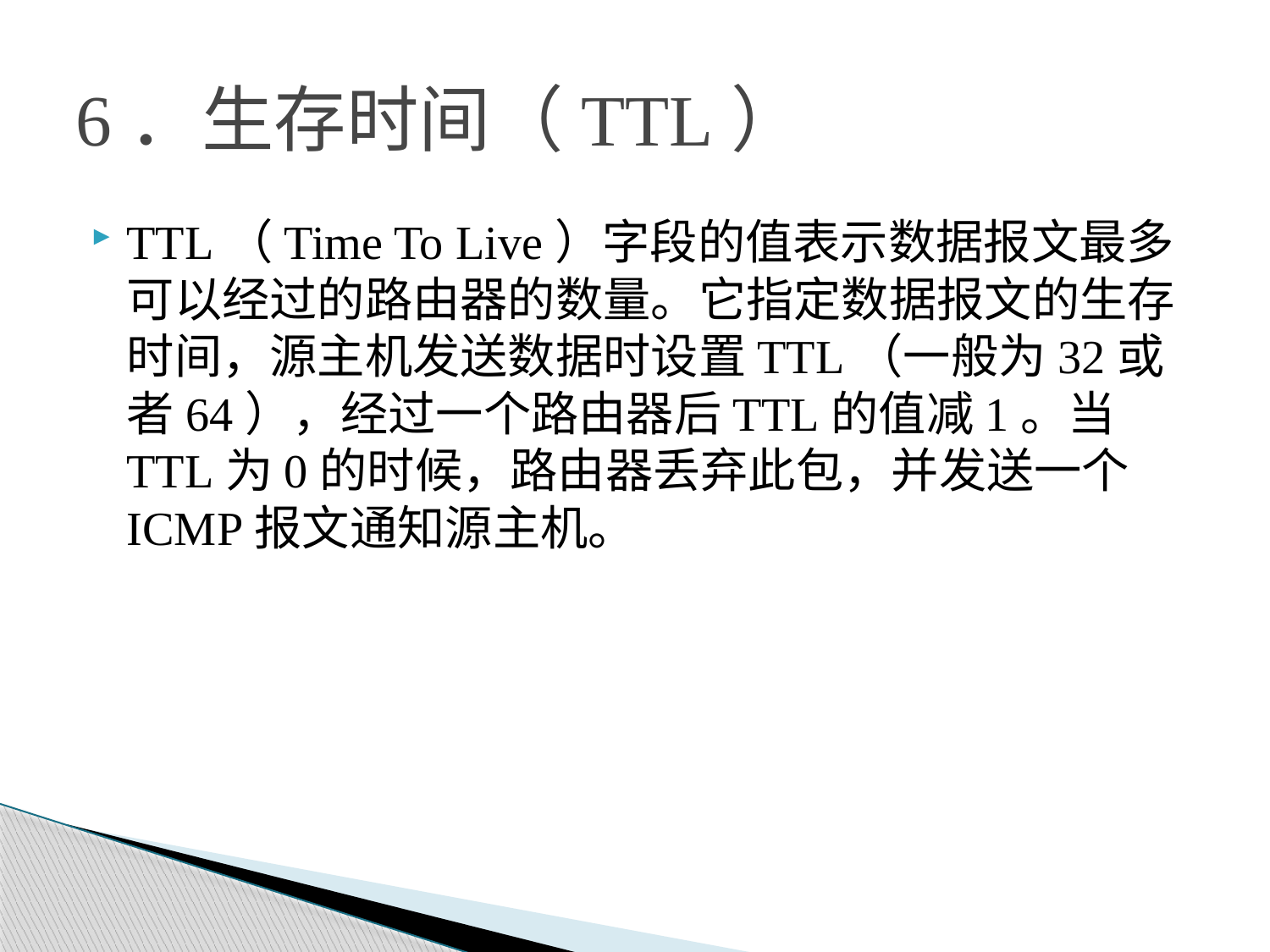

# 6．生存时间（TTL）
TTL（Time To Live）字段的值表示数据报文最多可以经过的路由器的数量。它指定数据报文的生存时间，源主机发送数据时设置TTL（一般为32或者64），经过一个路由器后TTL的值减1。当TTL为0的时候，路由器丢弃此包，并发送一个ICMP报文通知源主机。